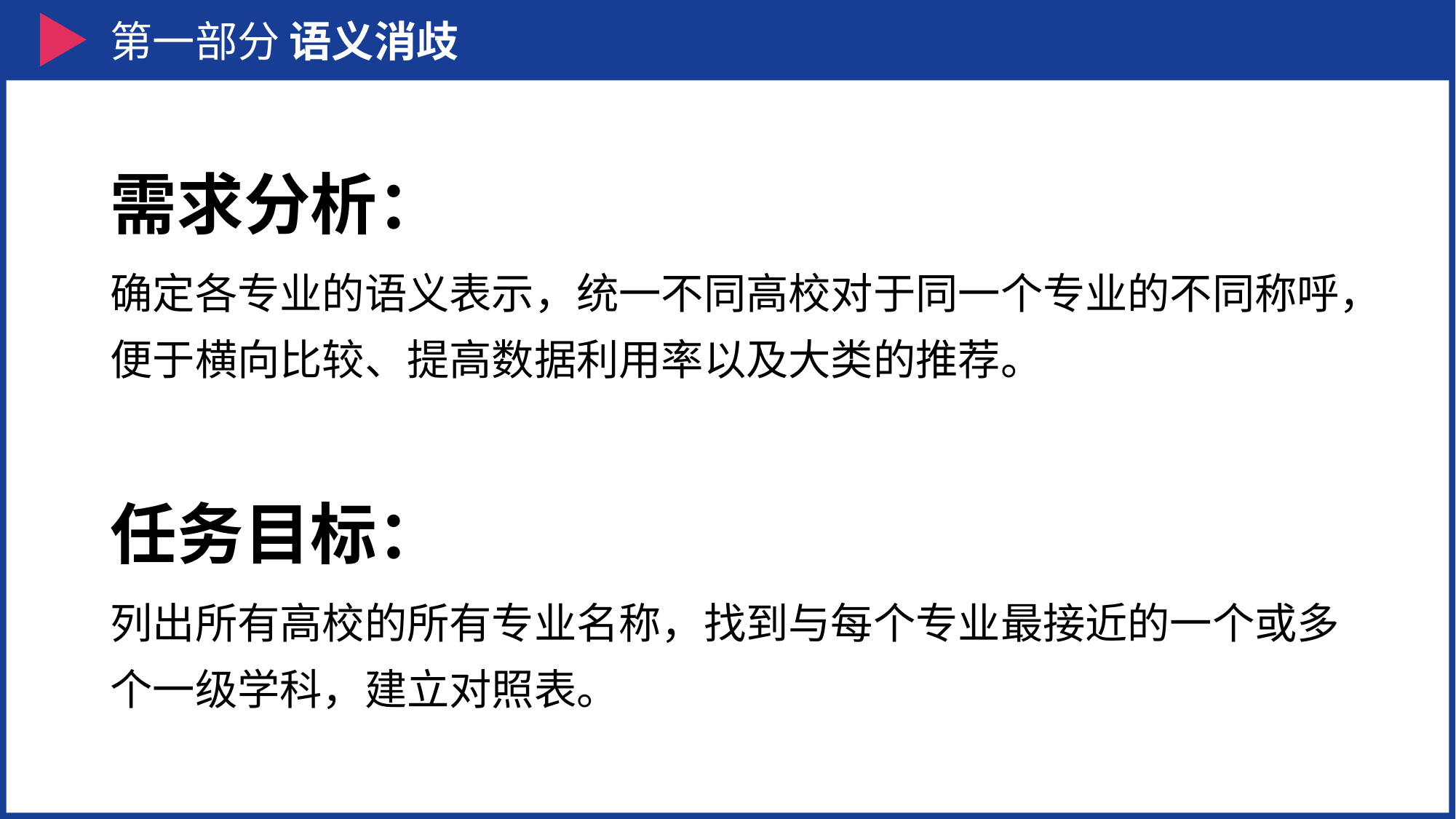

第一部分 语义消歧
需求分析：
确定各专业的语义表示，统一不同高校对于同一个专业的不同称呼，便于横向比较、提高数据利用率以及大类的推荐。

任务目标：
列出所有高校的所有专业名称，找到与每个专业最接近的一个或多个一级学科，建立对照表。